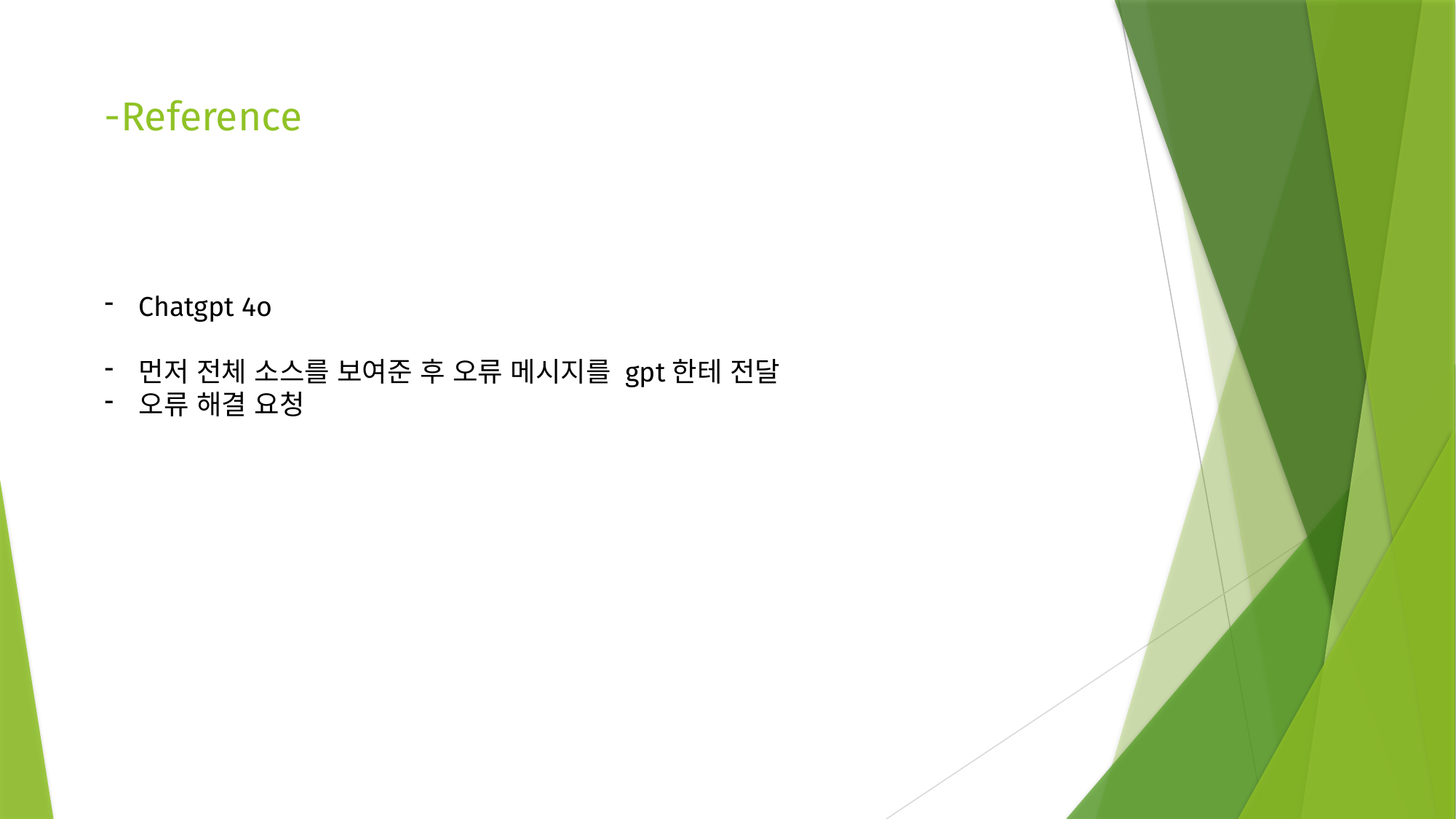

# -Reference
Chatgpt 4o

먼저 전체 소스를 보여준 후 오류 메시지를 gpt한테 전달
오류 해결 요청